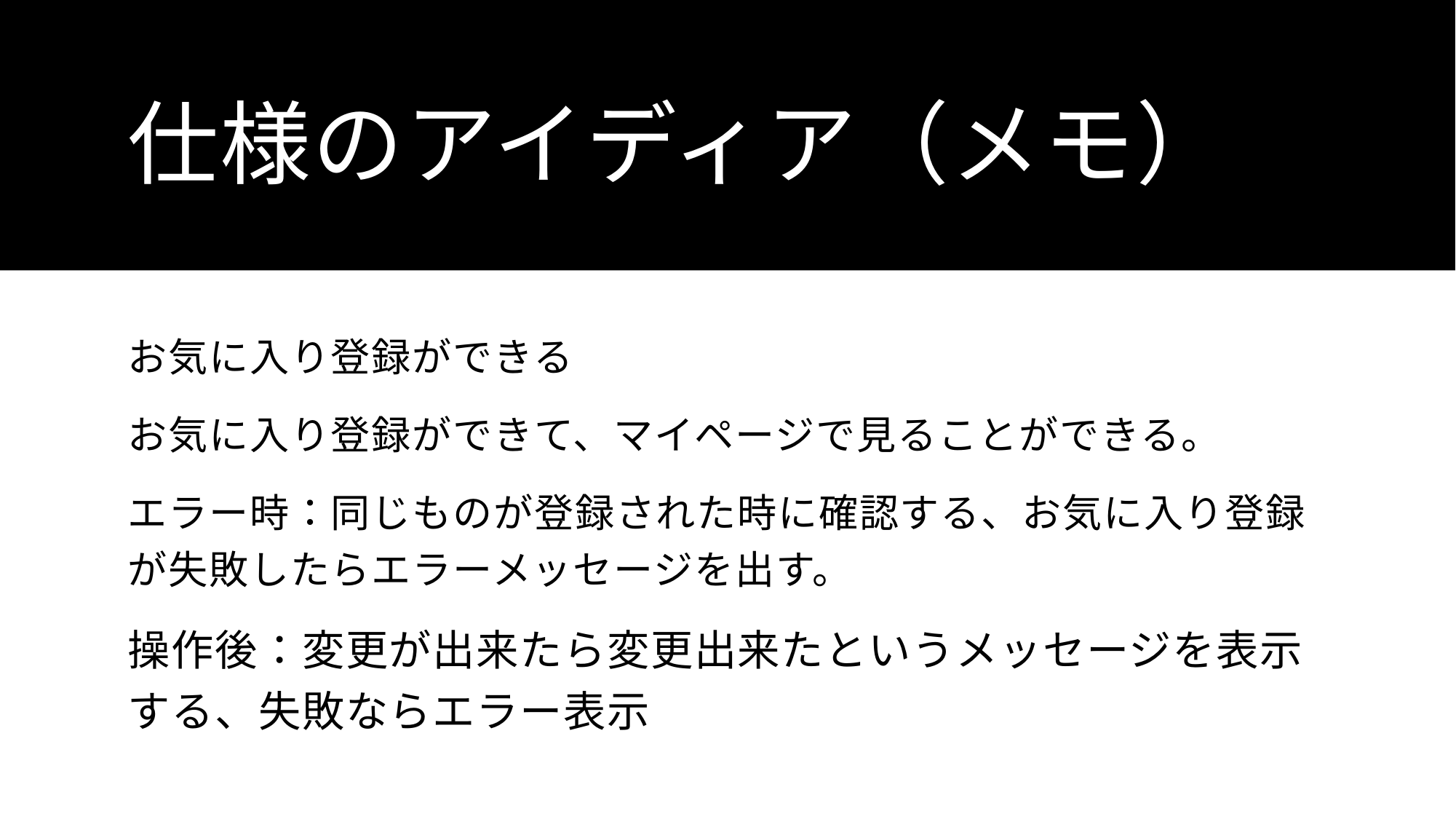

# 仕様のアイディア（メモ）
お気に入り登録ができる
お気に入り登録ができて、マイページで見ることができる。
エラー時：同じものが登録された時に確認する、お気に入り登録が失敗したらエラーメッセージを出す。
操作後：変更が出来たら変更出来たというメッセージを表示する、失敗ならエラー表示